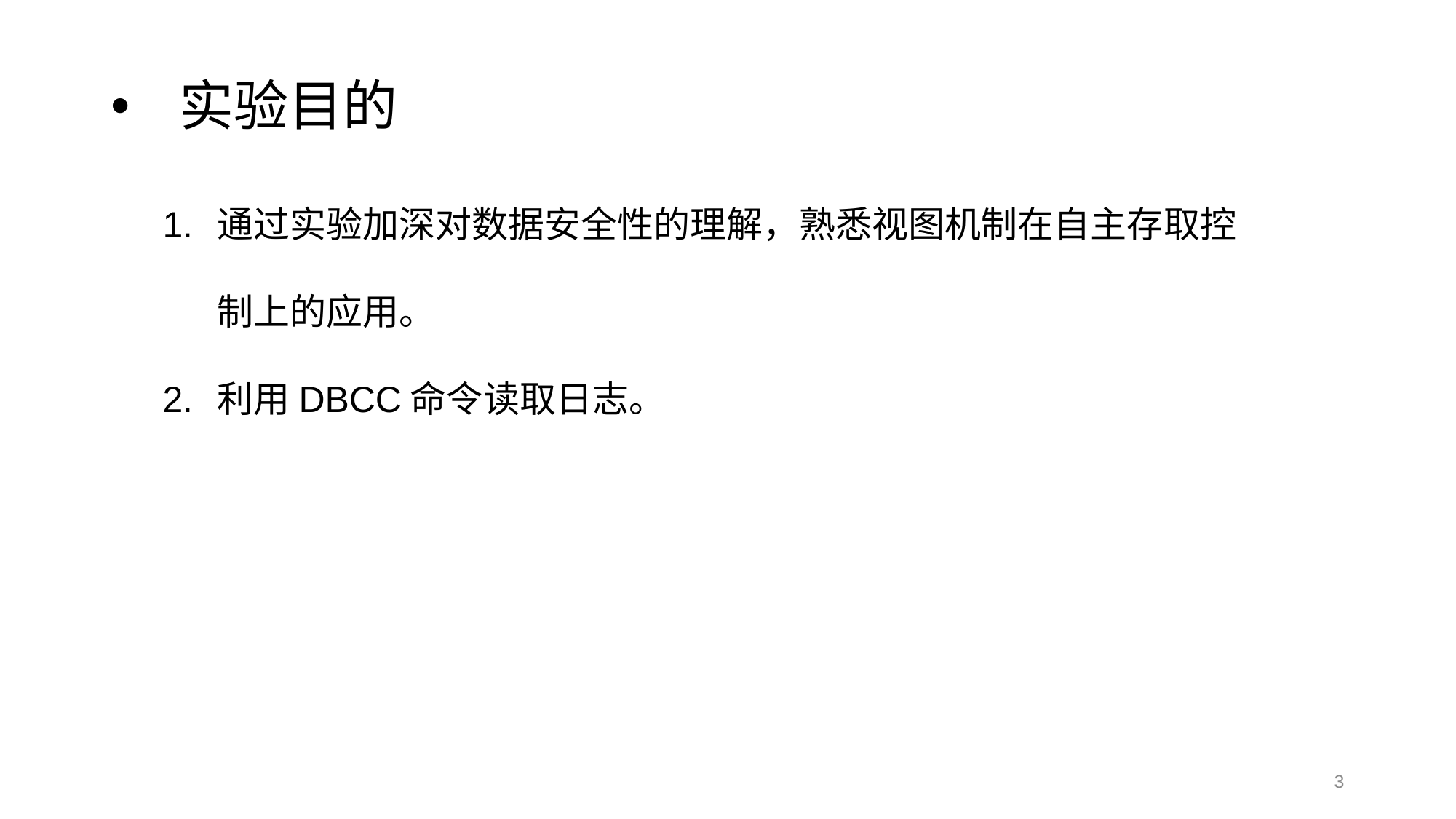

# 实验目的

通过实验加深对数据安全性的理解，熟悉视图机制在自主存取控制上的应用。
利用DBCC命令读取日志。

3